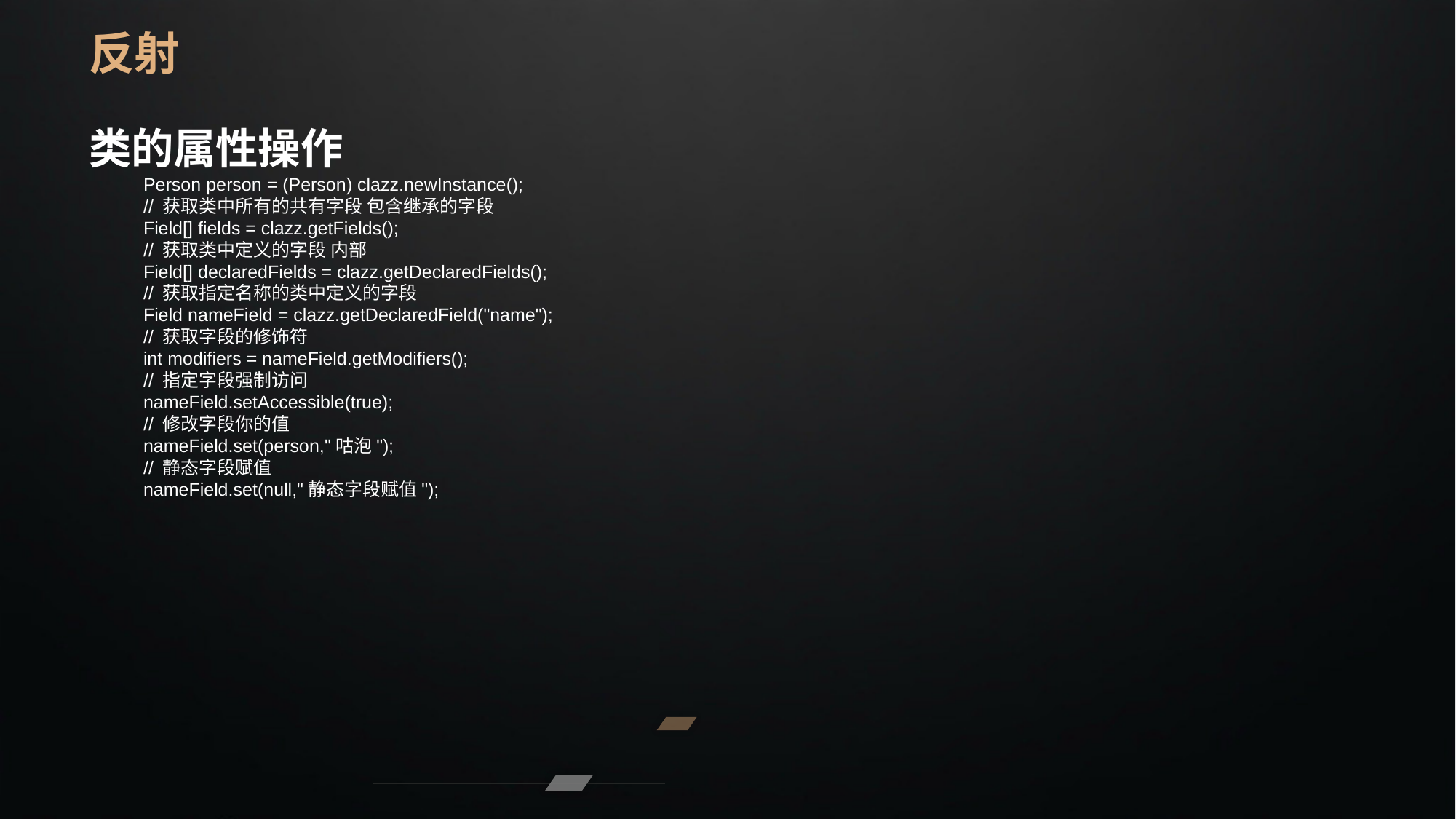

反射
类的属性操作
Person person = (Person) clazz.newInstance();
// 获取类中所有的共有字段 包含继承的字段
Field[] fields = clazz.getFields();
// 获取类中定义的字段 内部
Field[] declaredFields = clazz.getDeclaredFields();
// 获取指定名称的类中定义的字段
Field nameField = clazz.getDeclaredField("name");
// 获取字段的修饰符
int modifiers = nameField.getModifiers();
// 指定字段强制访问
nameField.setAccessible(true);
// 修改字段你的值
nameField.set(person,"咕泡");
// 静态字段赋值
nameField.set(null,"静态字段赋值");